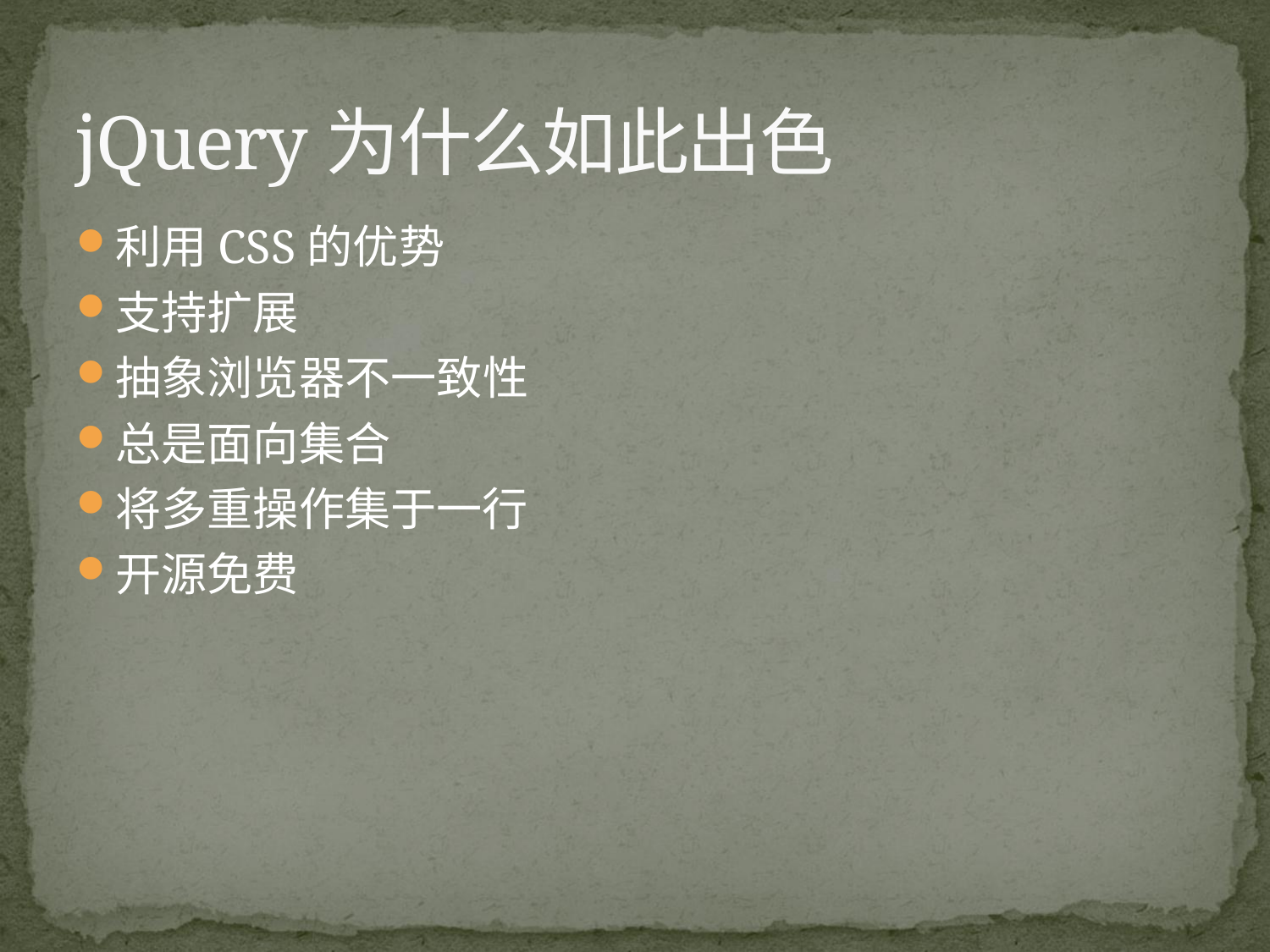

# jQuery为什么如此出色
利用CSS的优势
支持扩展
抽象浏览器不一致性
总是面向集合
将多重操作集于一行
开源免费